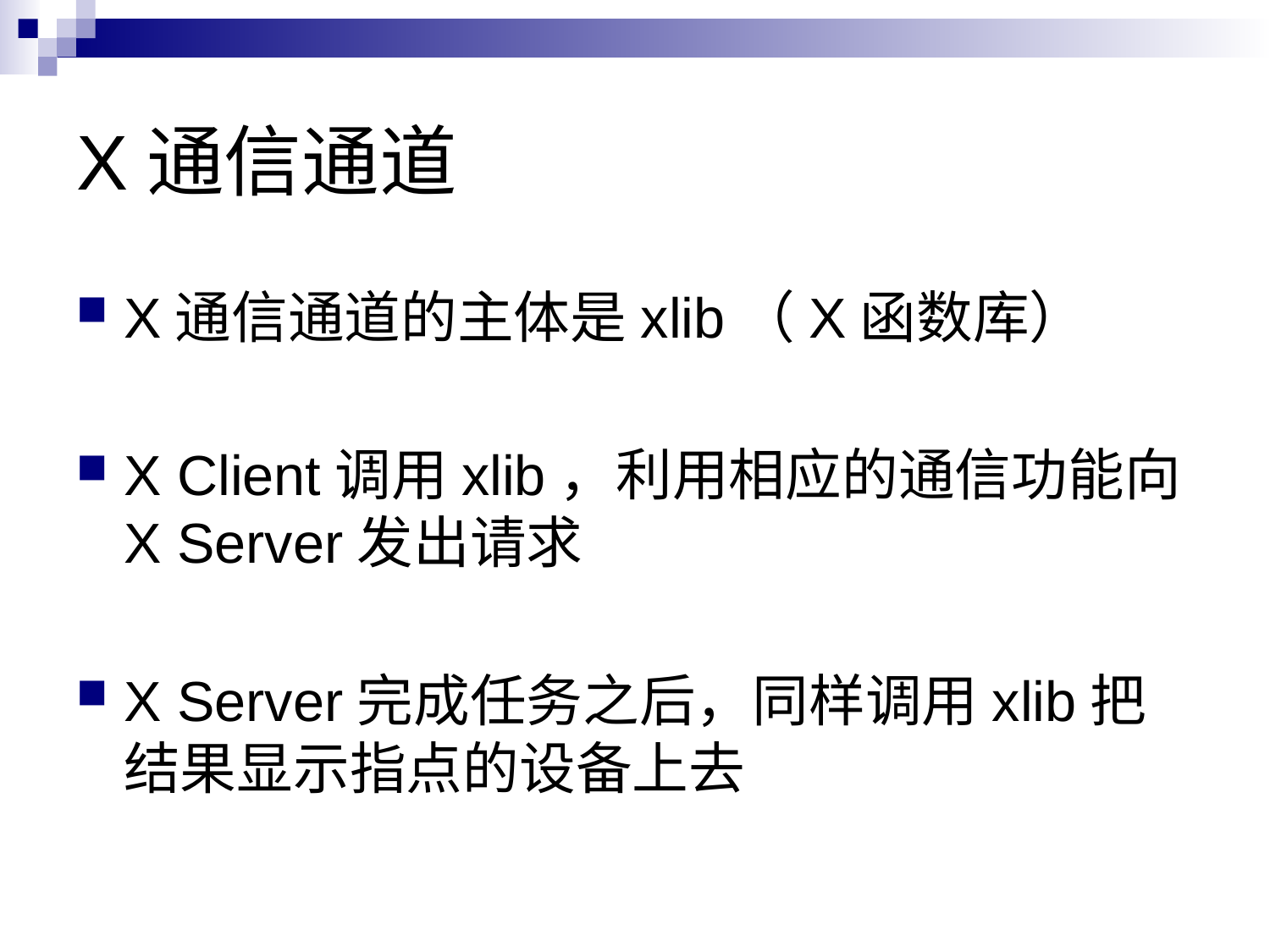

# X通信通道
X通信通道的主体是xlib（X函数库）

X Client调用xlib，利用相应的通信功能向X Server发出请求

X Server完成任务之后，同样调用xlib把结果显示指点的设备上去